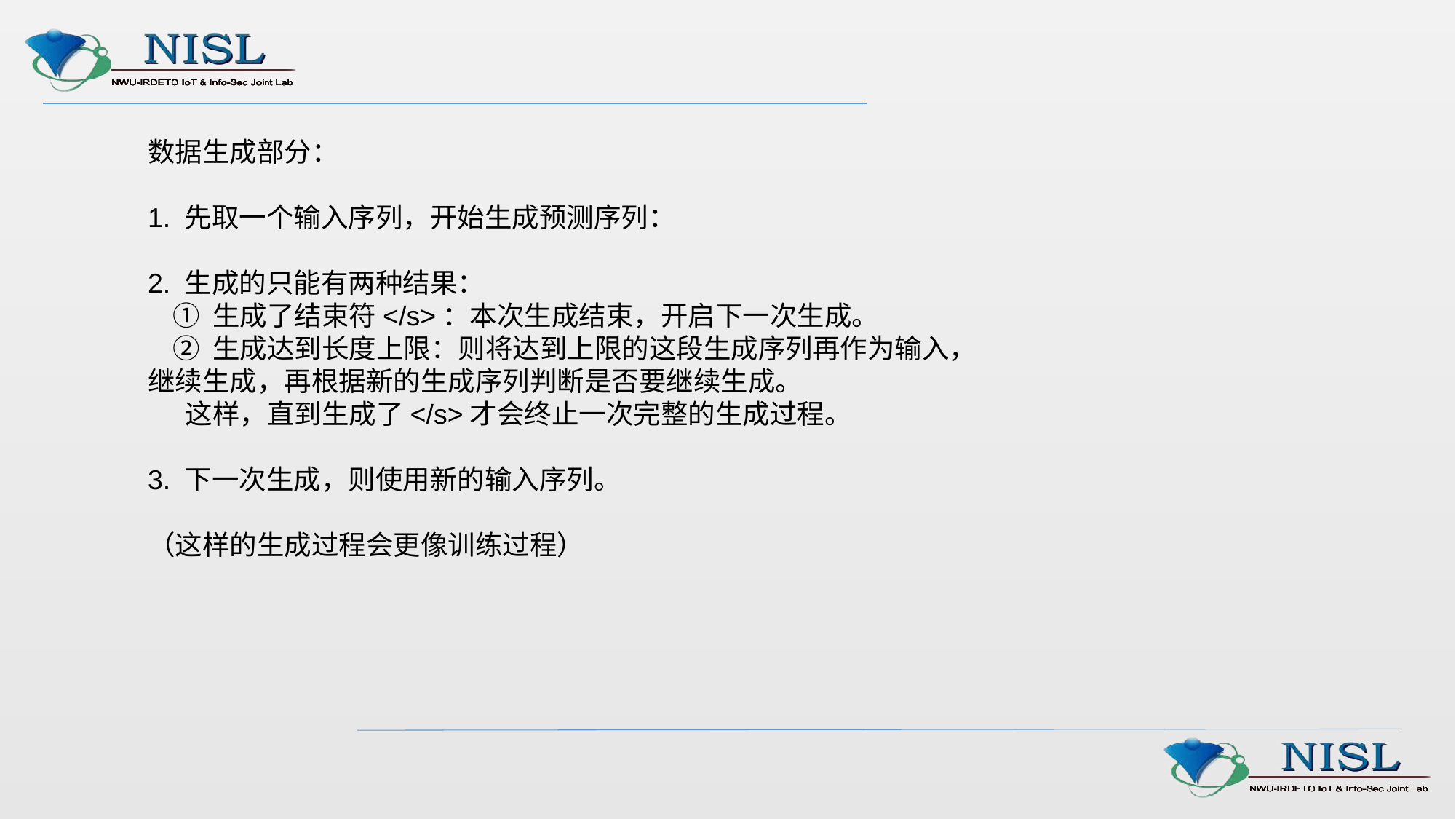

数据生成部分：

1. 先取一个输入序列，开始生成预测序列：

2. 生成的只能有两种结果：
    ① 生成了结束符</s>：本次生成结束，开启下一次生成。
    ② 生成达到长度上限：则将达到上限的这段生成序列再作为输入，继续生成，再根据新的生成序列判断是否要继续生成。
     这样，直到生成了</s>才会终止一次完整的生成过程。

3. 下一次生成，则使用新的输入序列。

（这样的生成过程会更像训练过程）